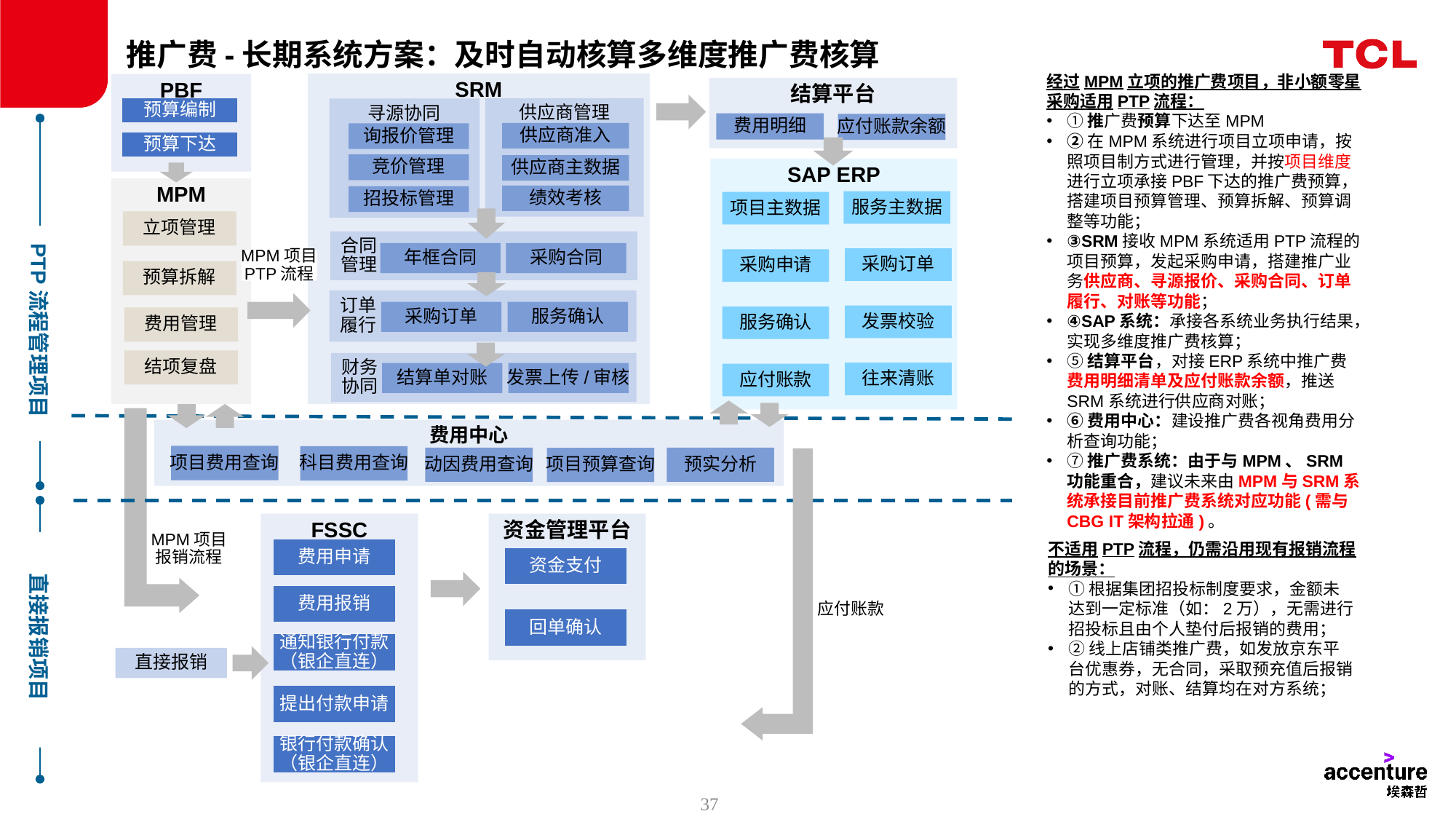

# 推广费-长期系统方案：及时自动核算多维度推广费核算
SRM
PBF
预算编制
预算下达
结算平台
费用明细
应付账款余额

供应商管理
供应商准入
供应商主数据
绩效考核
寻源协同
询报价管理
竞价管理
招投标管理

经过MPM立项的推广费项目，非小额零星采购适用PTP流程：
①推广费预算下达至MPM
②在MPM系统进行项目立项申请，按照项目制方式进行管理，并按项目维度进行立项承接PBF下达的推广费预算，搭建项目预算管理、预算拆解、预算调整等功能；
③SRM接收MPM系统适用PTP流程的项目预算，发起采购申请，搭建推广业务供应商、寻源报价、采购合同、订单履行、对账等功能；
④SAP系统：承接各系统业务执行结果，实现多维度推广费核算；
⑤结算平台，对接ERP系统中推广费费用明细清单及应付账款余额，推送SRM系统进行供应商对账；
⑥费用中心：建设推广费各视角费用分析查询功能；
⑦推广费系统：由于与MPM、SRM功能重合，建议未来由MPM与SRM系统承接目前推广费系统对应功能(需与CBG IT架构拉通)。

SAP ERP
服务主数据
项目主数据
采购订单
采购申请
发票校验
服务确认
往来清账
应付账款
MPM
立项管理
预算拆解
费用管理
结项复盘

PTP流程管理项目
合同
管理
年框合同
采购合同
MPM项目
PTP流程

订单
履行
采购订单
服务确认

财务
协同
结算单对账
发票上传/审核

费用中心
项目费用查询
科目费用查询
动因费用查询
预实分析
项目预算查询

不适用PTP流程，仍需沿用现有报销流程的场景：
①根据集团招投标制度要求，金额未达到一定标准（如：2万），无需进行招投标且由个人垫付后报销的费用；
②线上店铺类推广费，如发放京东平台优惠券，无合同，采取预充值后报销的方式，对账、结算均在对方系统；
资金管理平台
资金支付
回单确认
FSSC
费用申请
费用报销
通知银行付款
（银企直连）
提出付款申请
银行付款确认
（银企直连）
直接报销项目
MPM项目
报销流程

应付账款
直接报销

37